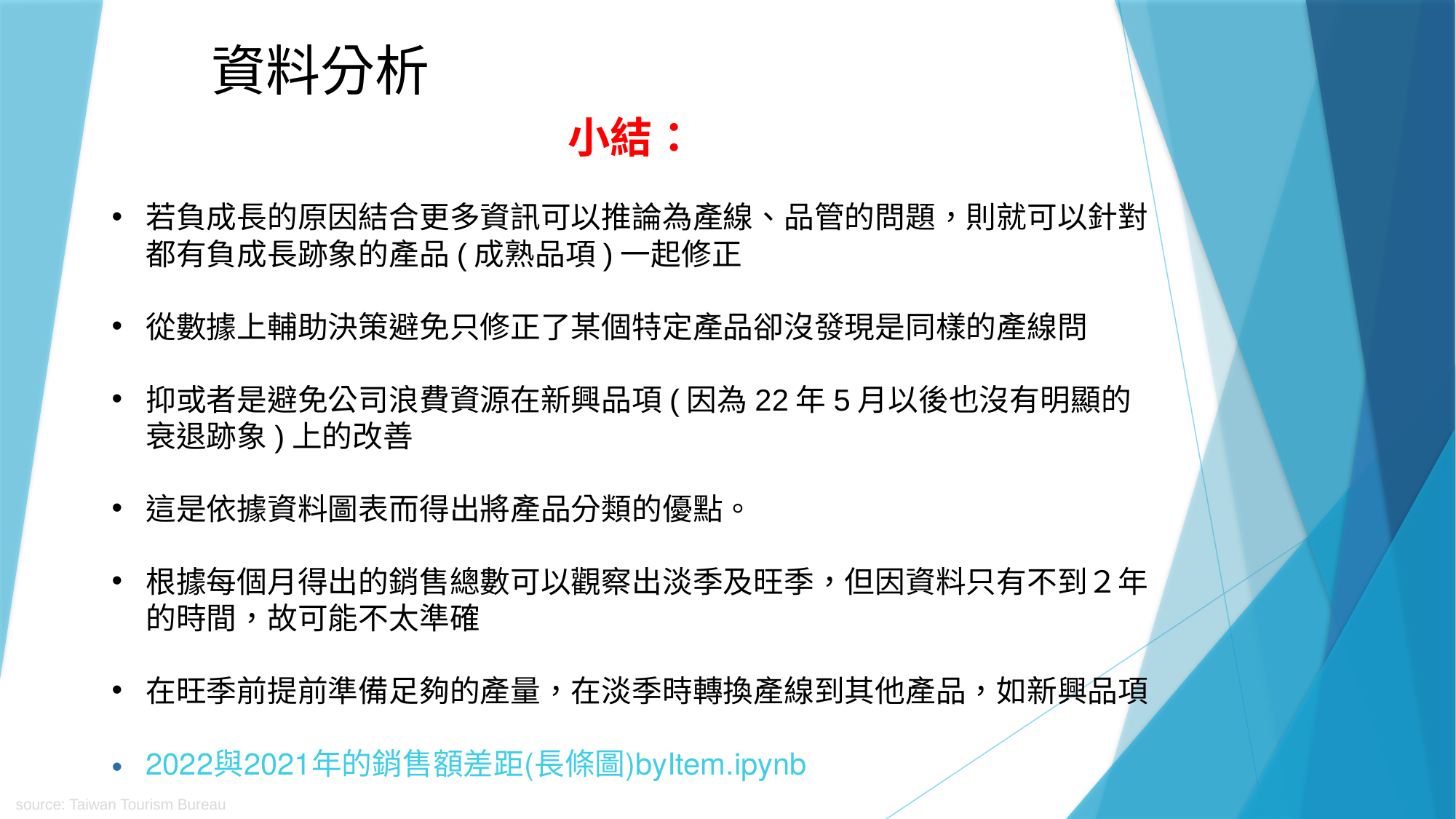

資料分析

小結：

若負成長的原因結合更多資訊可以推論為產線、品管的問題，則就可以針對都有負成長跡象的產品(成熟品項)一起修正

從數據上輔助決策避免只修正了某個特定產品卻沒發現是同樣的產線問

抑或者是避免公司浪費資源在新興品項(因為22年5月以後也沒有明顯的衰退跡象)上的改善

這是依據資料圖表而得出將產品分類的優點。

根據每個月得出的銷售總數可以觀察出淡季及旺季，但因資料只有不到２年的時間，故可能不太準確

在旺季前提前準備足夠的產量，在淡季時轉換產線到其他產品，如新興品項

2022與2021年的銷售額差距(長條圖)byItem.ipynb

source: Taiwan Tourism Bureau